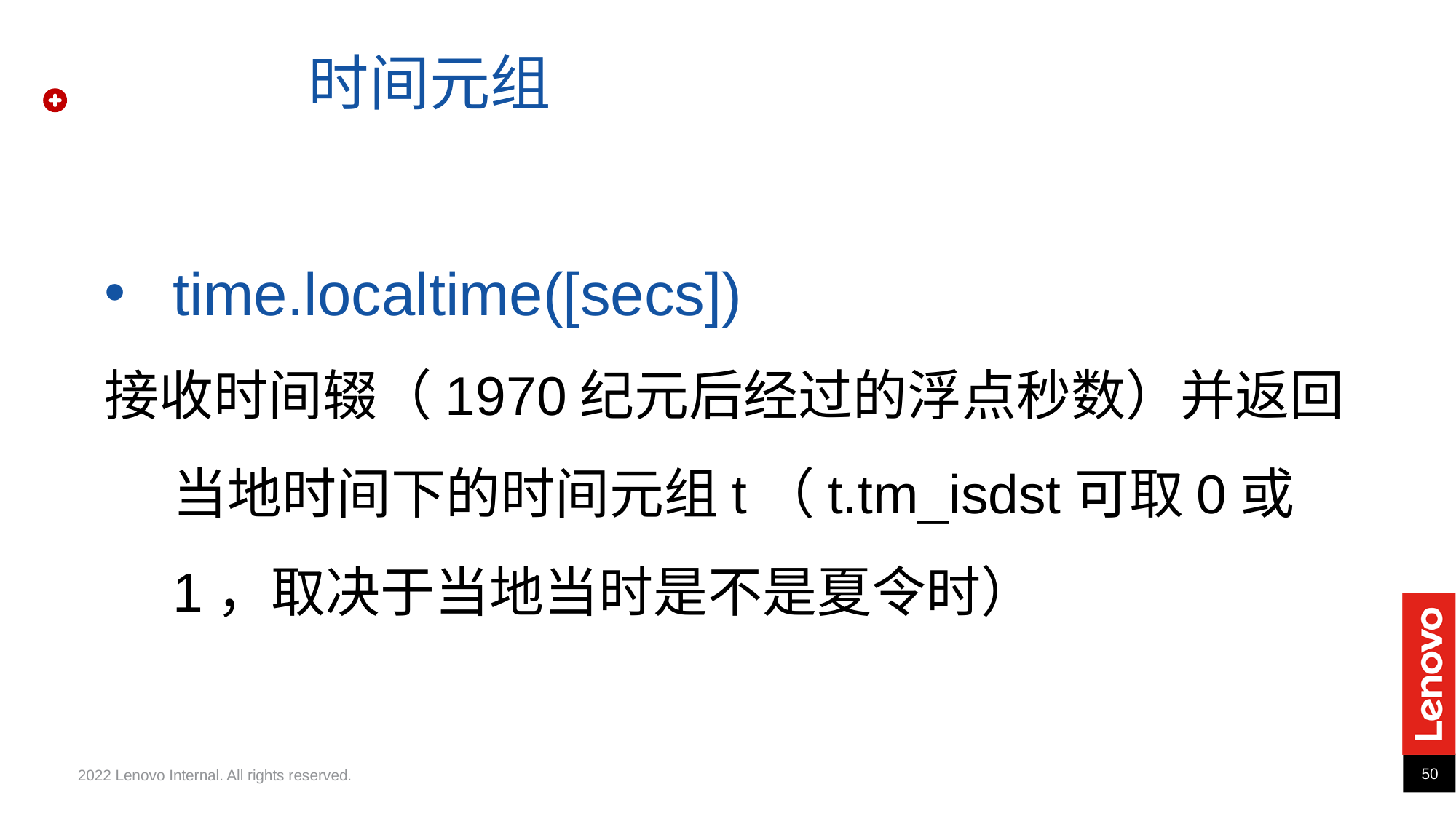

时间元组
time.localtime([secs])
接收时间辍（1970纪元后经过的浮点秒数）并返回当地时间下的时间元组t（t.tm_isdst可取0或1，取决于当地当时是不是夏令时）